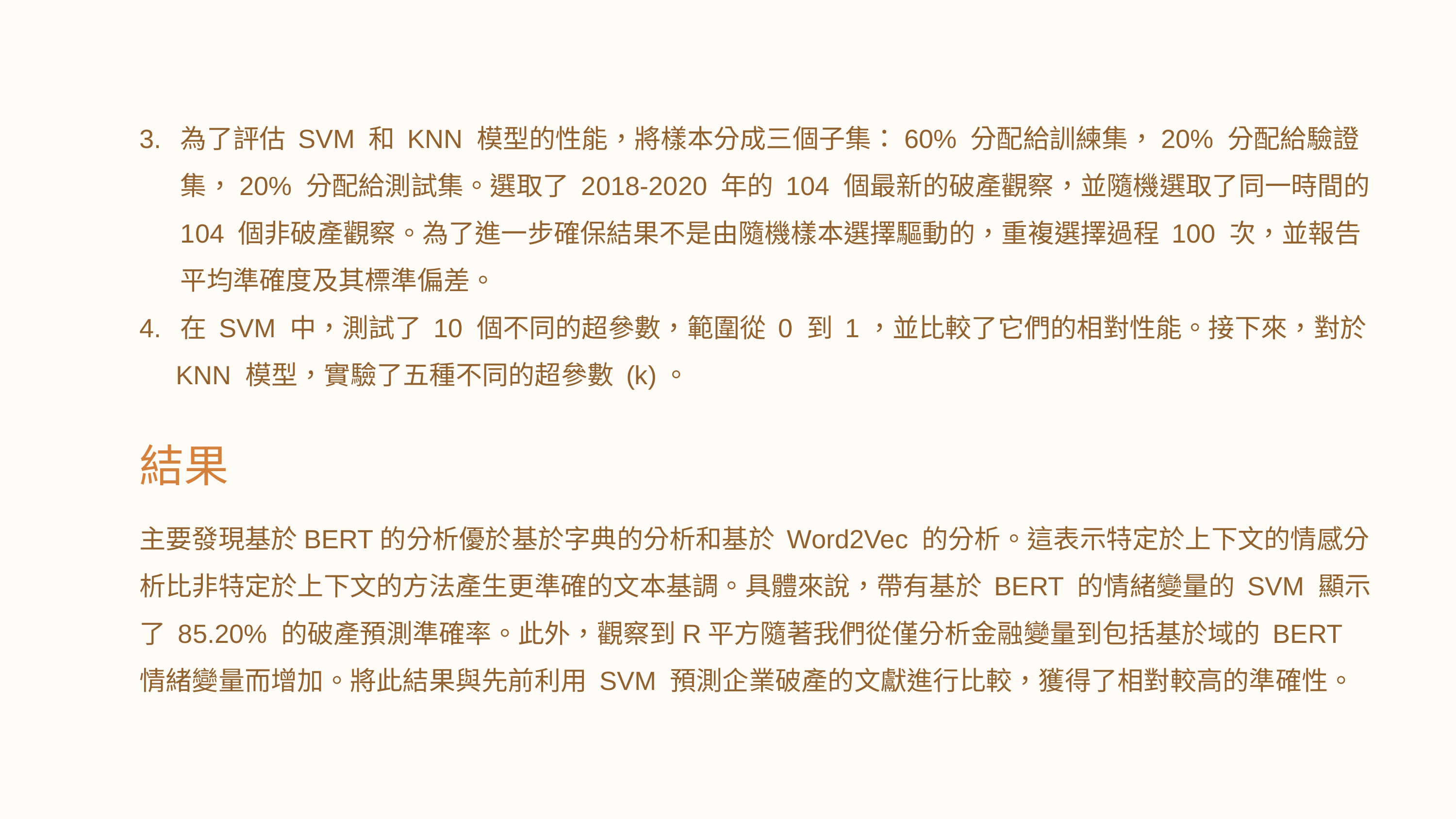

為了評估 SVM 和 KNN 模型的性能，將樣本分成三個子集：60% 分配給訓練集，20% 分配給驗證集，20% 分配給測試集。選取了 2018-2020 年的 104 個最新的破產觀察，並隨機選取了同一時間的 104 個非破產觀察。為了進一步確保結果不是由隨機樣本選擇驅動的，重複選擇過程 100 次，並報告平均準確度及其標準偏差。
在 SVM 中，測試了 10 個不同的超參數，範圍從 0 到 1，並比較了它們的相對性能。接下來，對於
     KNN 模型，實驗了五種不同的超參數 (k)。
結果
主要發現基於BERT的分析優於基於字典的分析和基於 Word2Vec 的分析。這表示特定於上下文的情感分析比非特定於上下文的方法產生更準確的文本基調。具體來說，帶有基於 BERT 的情緒變量的 SVM 顯示了 85.20% 的破產預測準確率。此外，觀察到R平方隨著我們從僅分析金融變量到包括基於域的 BERT 情緒變量而增加。將此結果與先前利用 SVM 預測企業破產的文獻進行比較，獲得了相對較高的準確性。